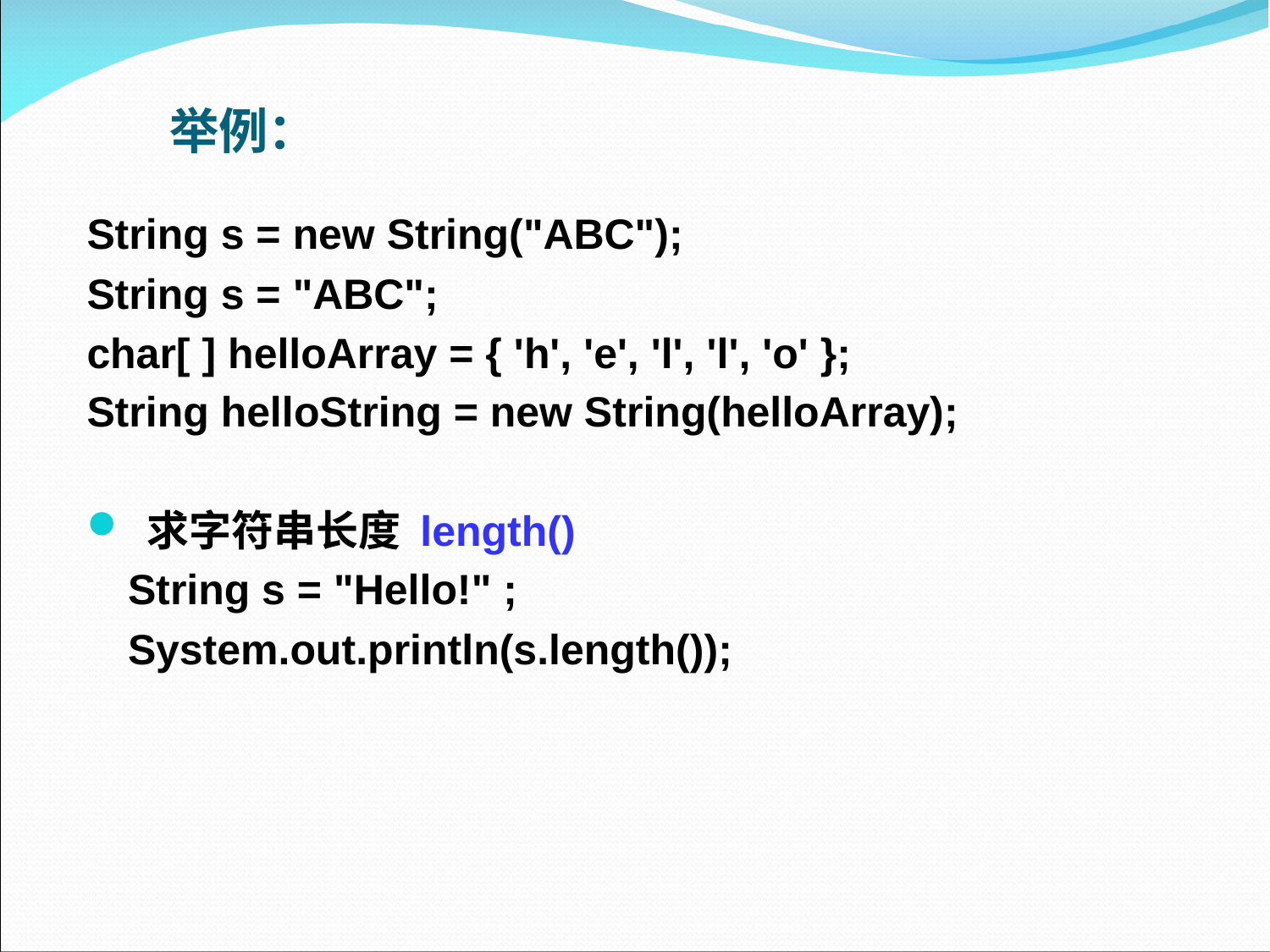

# 举例：
String s = new String("ABC");
String s = "ABC";
char[ ] helloArray = { 'h', 'e', 'l', 'l', 'o' };
String helloString = new String(helloArray);

 求字符串长度 length()
String s = "Hello!" ;
System.out.println(s.length());